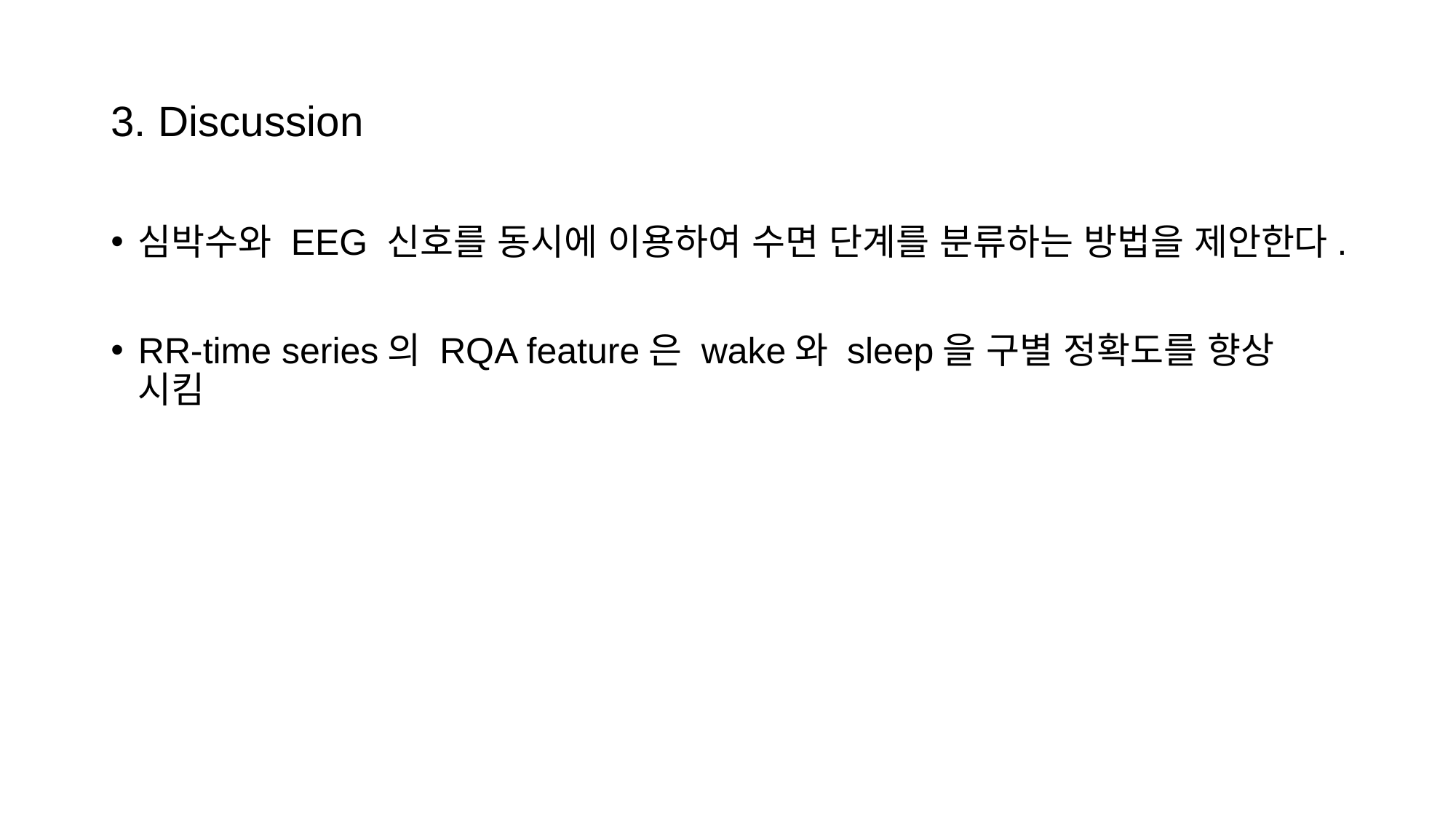

# 3. Discussion
심박수와 EEG 신호를 동시에 이용하여 수면 단계를 분류하는 방법을 제안한다.

RR-time series의 RQA feature은 wake와 sleep을 구별 정확도를 향상 시킴